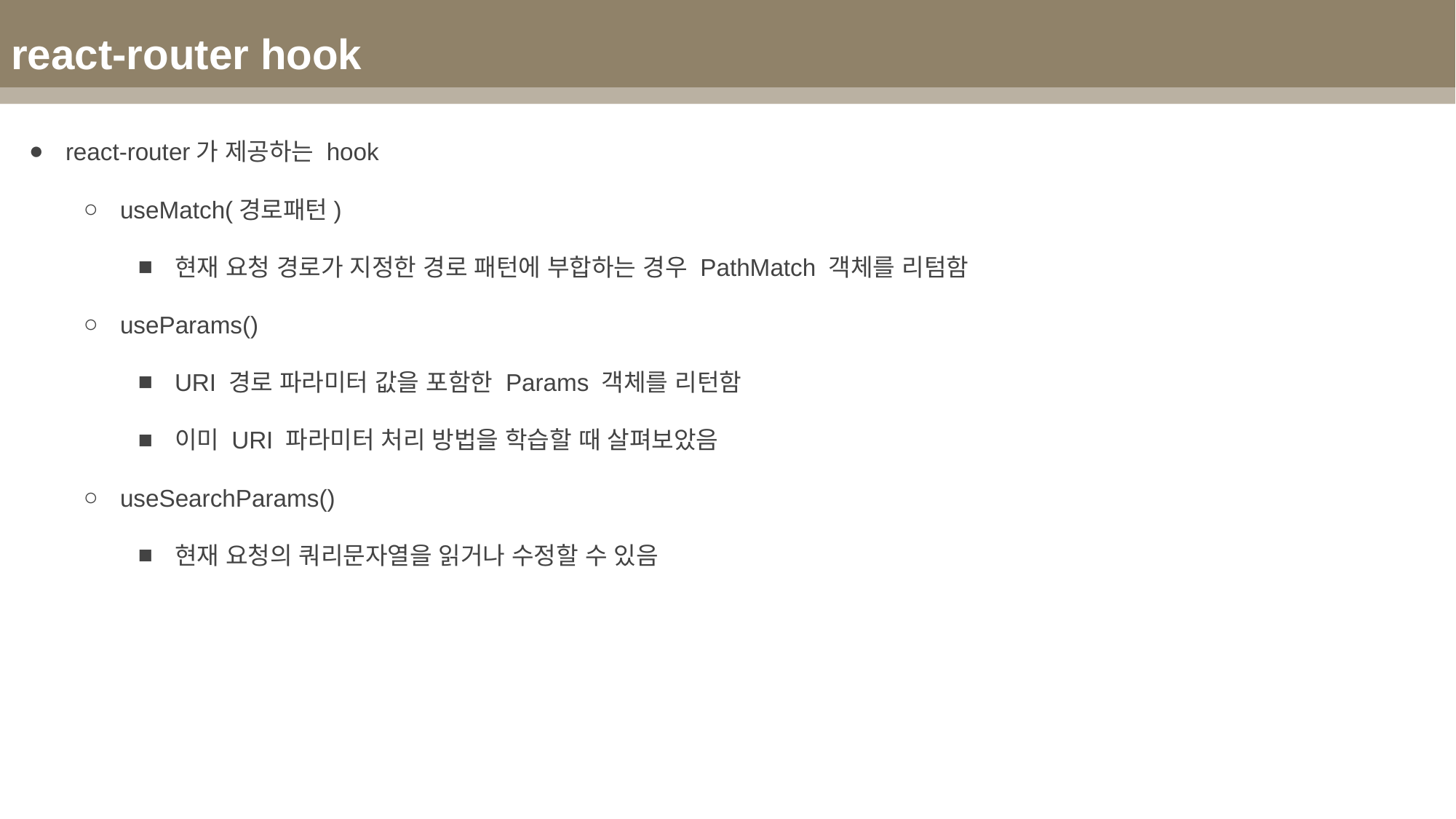

react-router hook
react-router가 제공하는 hook
useMatch(경로패턴)
현재 요청 경로가 지정한 경로 패턴에 부합하는 경우 PathMatch 객체를 리텀함
useParams()
URI 경로 파라미터 값을 포함한 Params 객체를 리턴함
이미 URI 파라미터 처리 방법을 학습할 때 살펴보았음
useSearchParams()
현재 요청의 쿼리문자열을 읽거나 수정할 수 있음